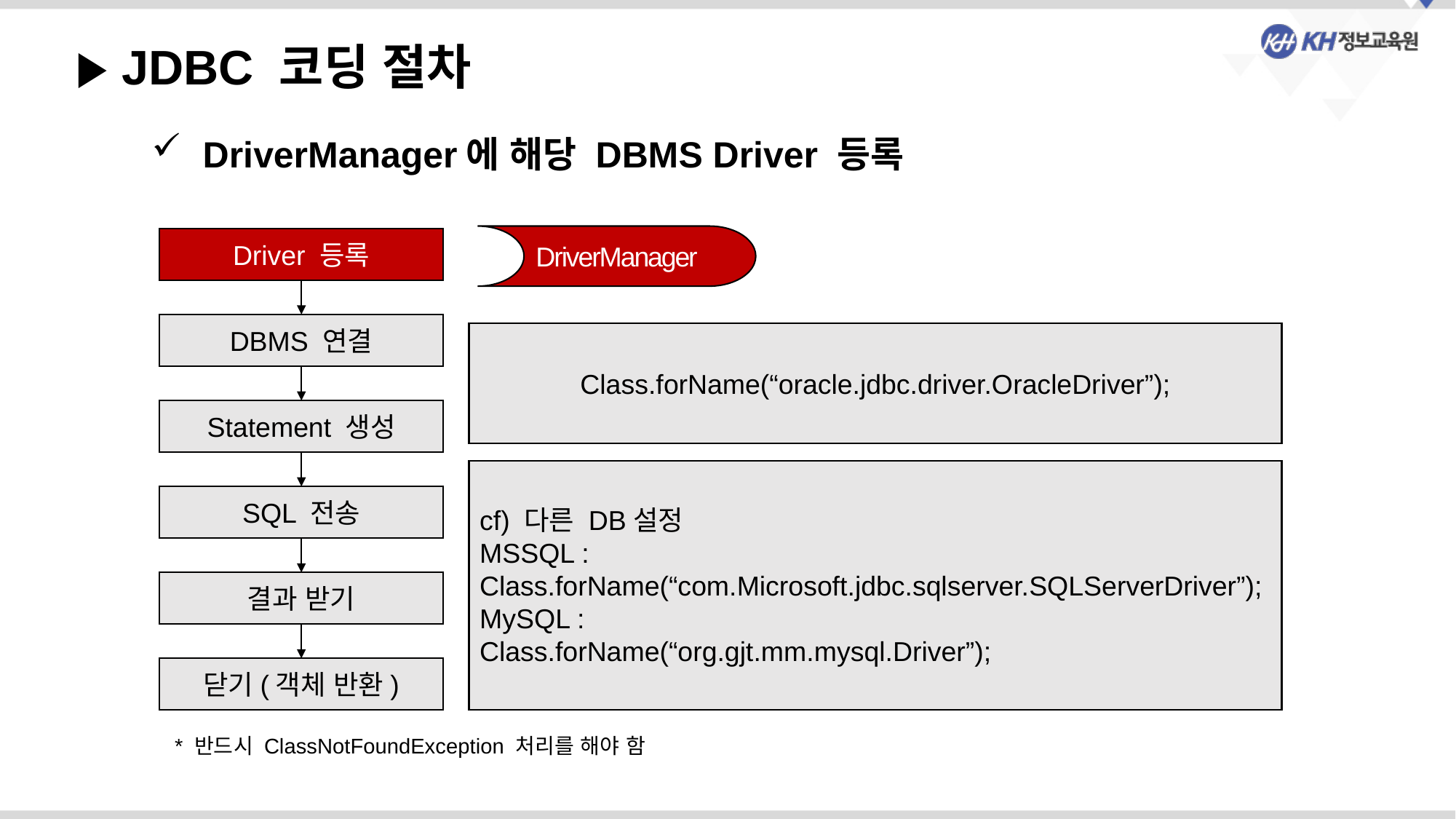

▶ JDBC 코딩 절차
 DriverManager에 해당 DBMS Driver 등록
DriverManager
Driver 등록
DBMS 연결
Class.forName(“oracle.jdbc.driver.OracleDriver”);
Statement 생성
cf) 다른 DB설정
MSSQL : Class.forName(“com.Microsoft.jdbc.sqlserver.SQLServerDriver”);
MySQL :
Class.forName(“org.gjt.mm.mysql.Driver”);
SQL 전송
결과 받기
닫기(객체 반환)
* 반드시 ClassNotFoundException 처리를 해야 함